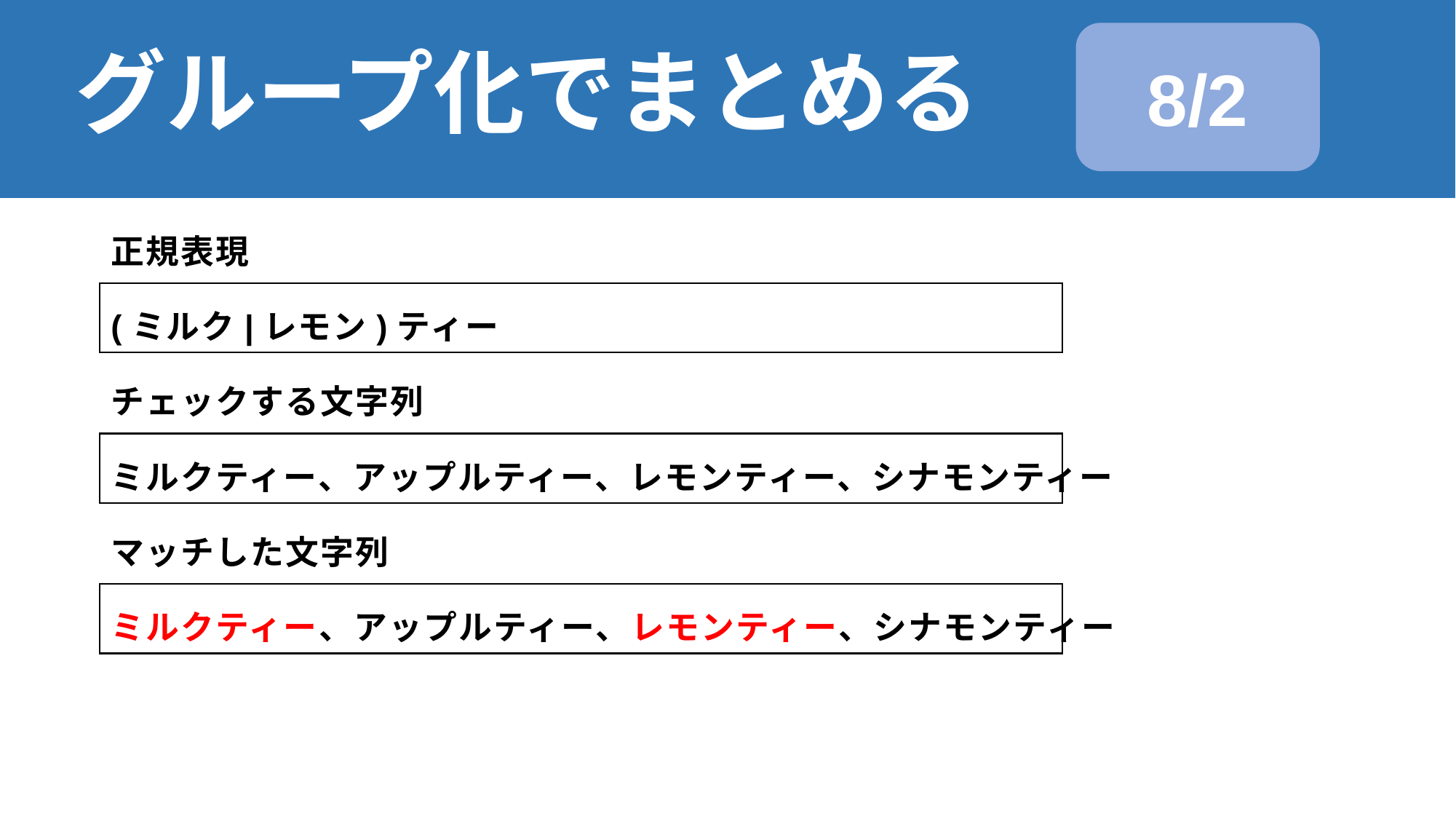

# グループ化でまとめる
8/2
正規表現
(ミルク|レモン)ティー
チェックする文字列
ミルクティー、アップルティー、レモンティー、シナモンティー
マッチした文字列
ミルクティー、アップルティー、レモンティー、シナモンティー